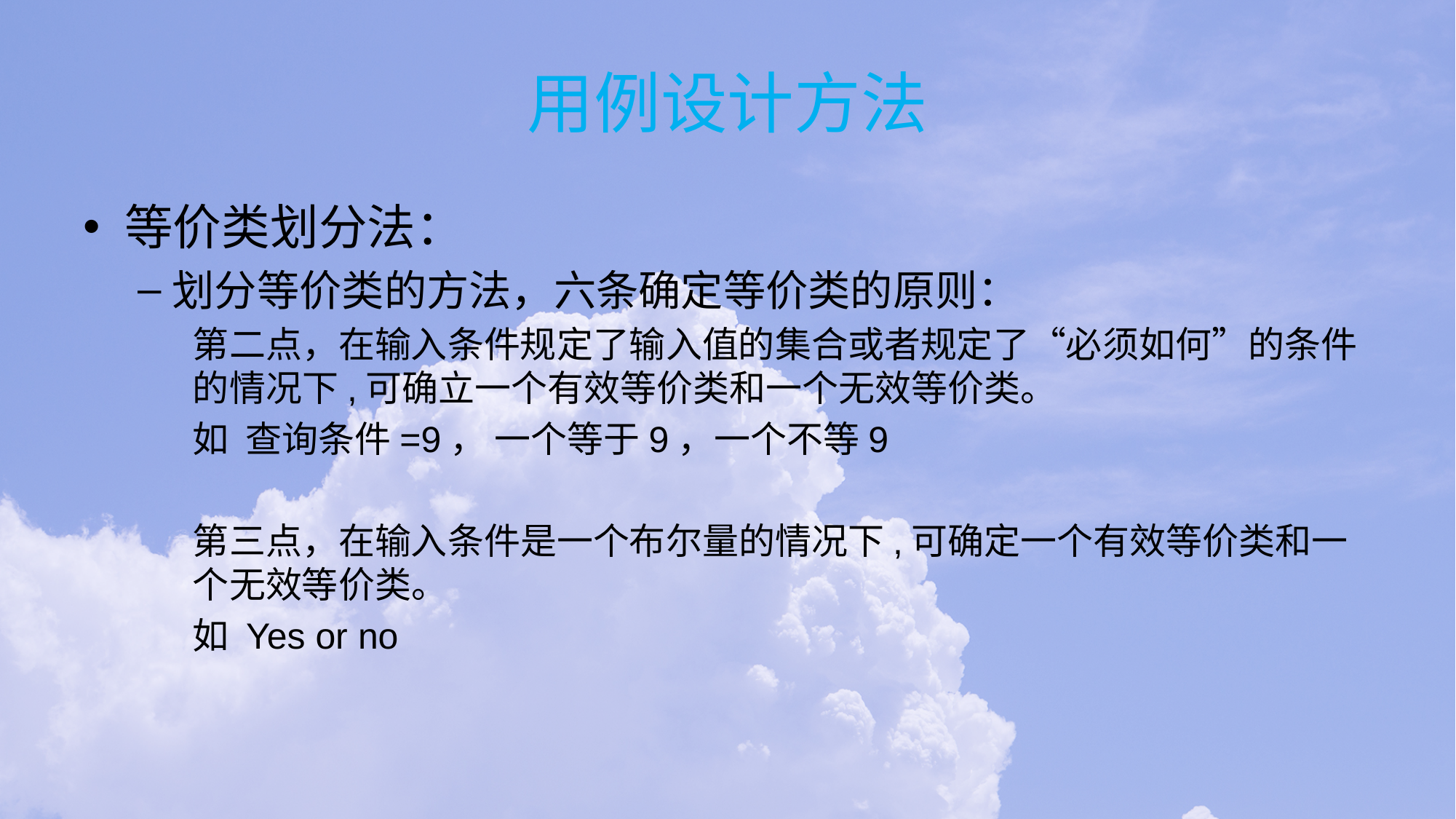

# 用例设计方法
等价类划分法：
划分等价类的方法，六条确定等价类的原则：
第二点，在输入条件规定了输入值的集合或者规定了“必须如何”的条件的情况下,可确立一个有效等价类和一个无效等价类。
如  查询条件=9， 一个等于9，一个不等9

第三点，在输入条件是一个布尔量的情况下,可确定一个有效等价类和一个无效等价类。
如 Yes or no